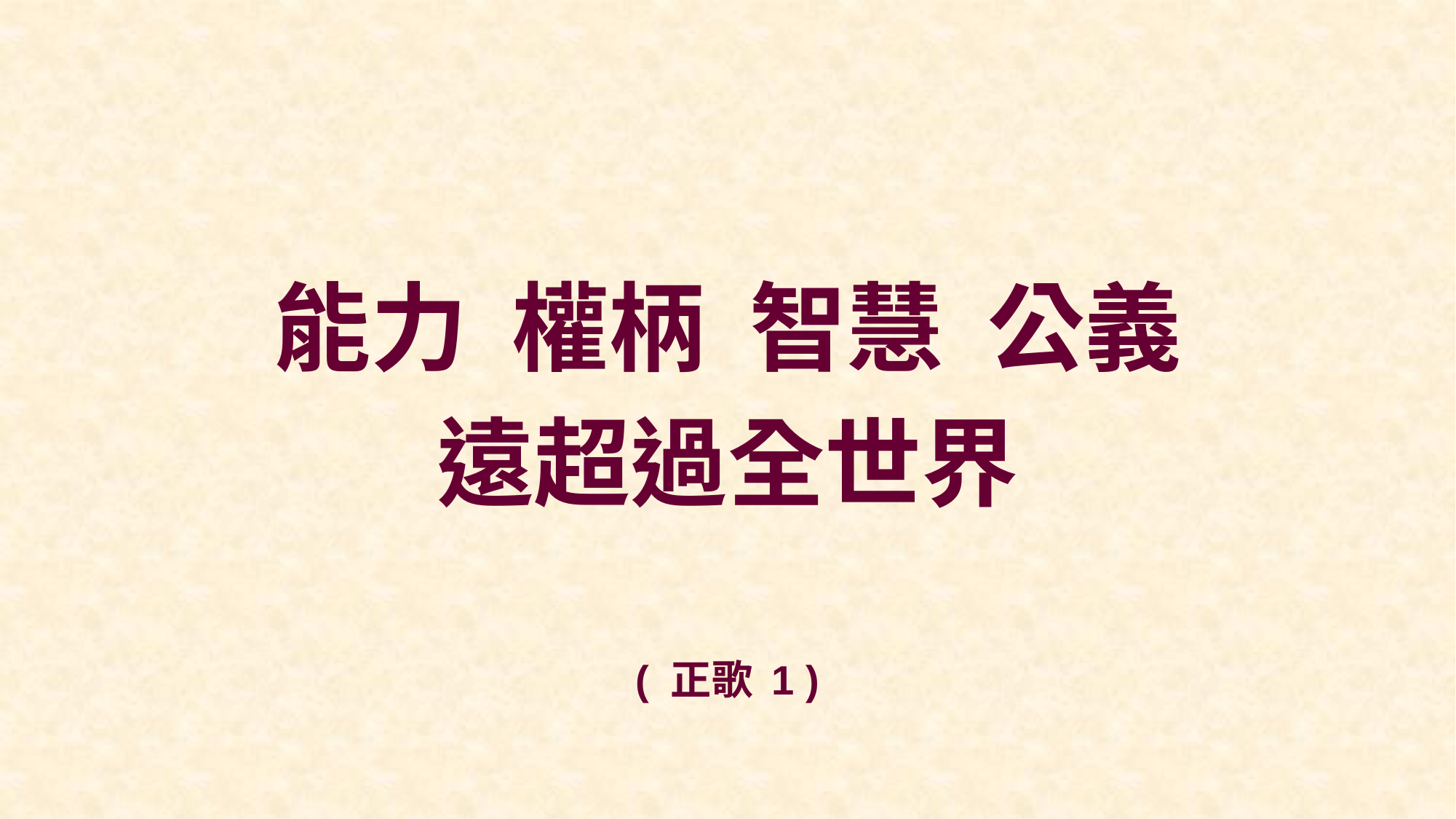

能力  權柄  智慧  公義
遠超過全世界
( 正歌 1 )